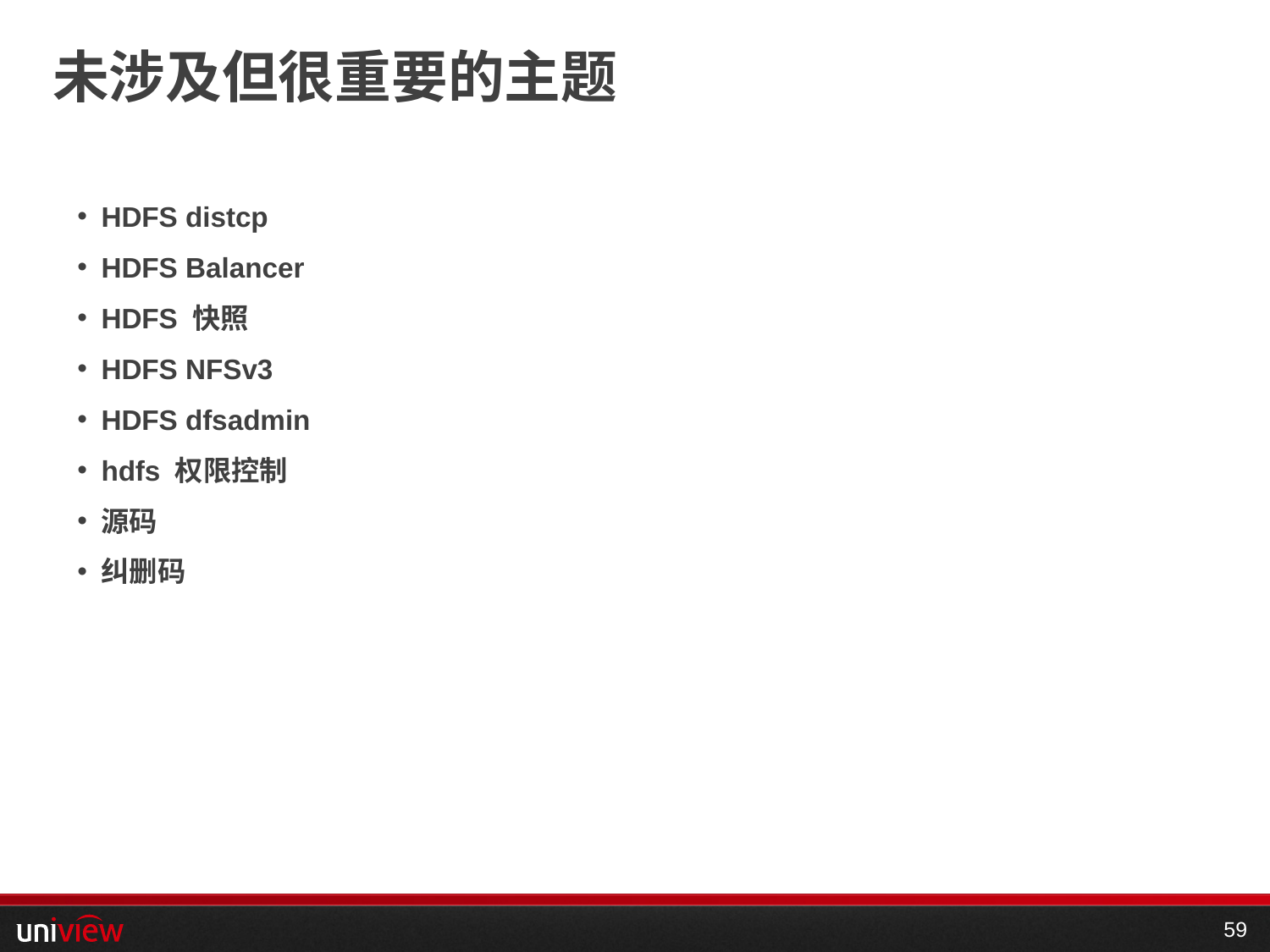

# 未涉及但很重要的主题
HDFS distcp
HDFS Balancer
HDFS 快照
HDFS NFSv3
HDFS dfsadmin
hdfs 权限控制
源码
纠删码